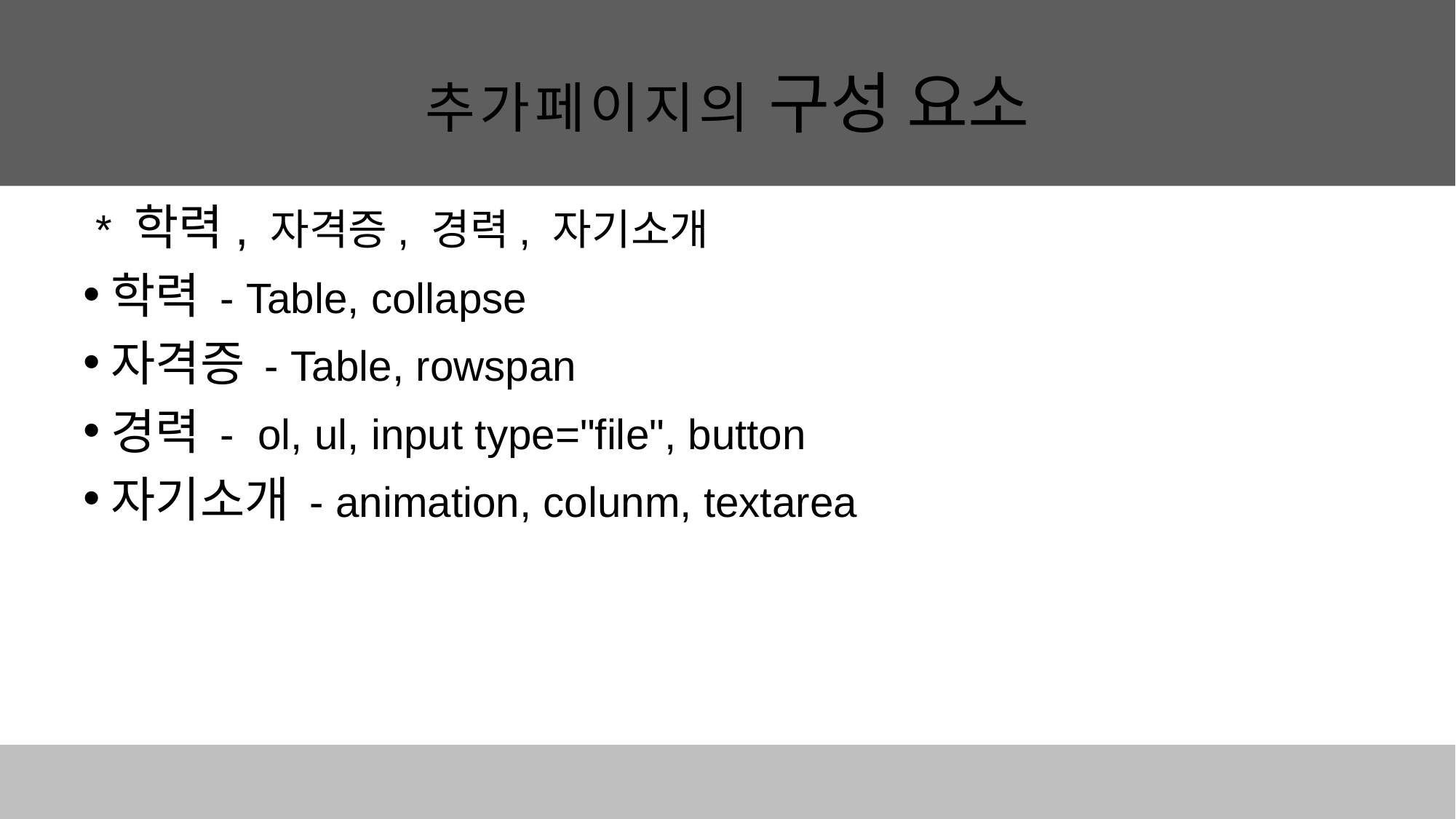

# 추가페이지의 구성 요소
 * 학력, 자격증, 경력, 자기소개
학력 - Table, collapse
자격증 - Table, rowspan
경력 -  ol, ul, input type="file", button
자기소개 - animation, colunm, textarea